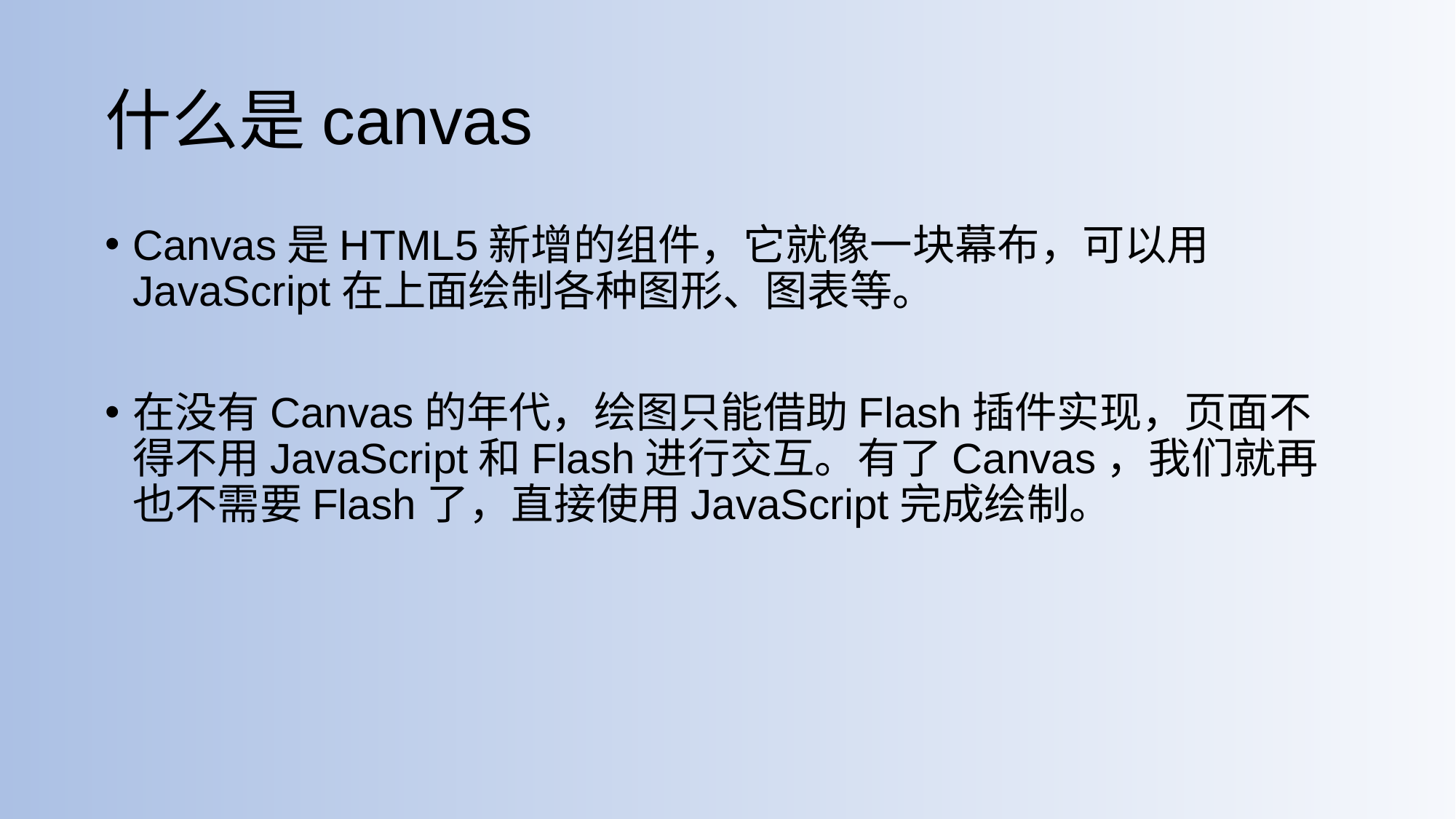

# 什么是canvas
Canvas是HTML5新增的组件，它就像一块幕布，可以用JavaScript在上面绘制各种图形、图表等。

在没有Canvas的年代，绘图只能借助Flash插件实现，页面不得不用JavaScript和Flash进行交互。有了Canvas，我们就再也不需要Flash了，直接使用JavaScript完成绘制。